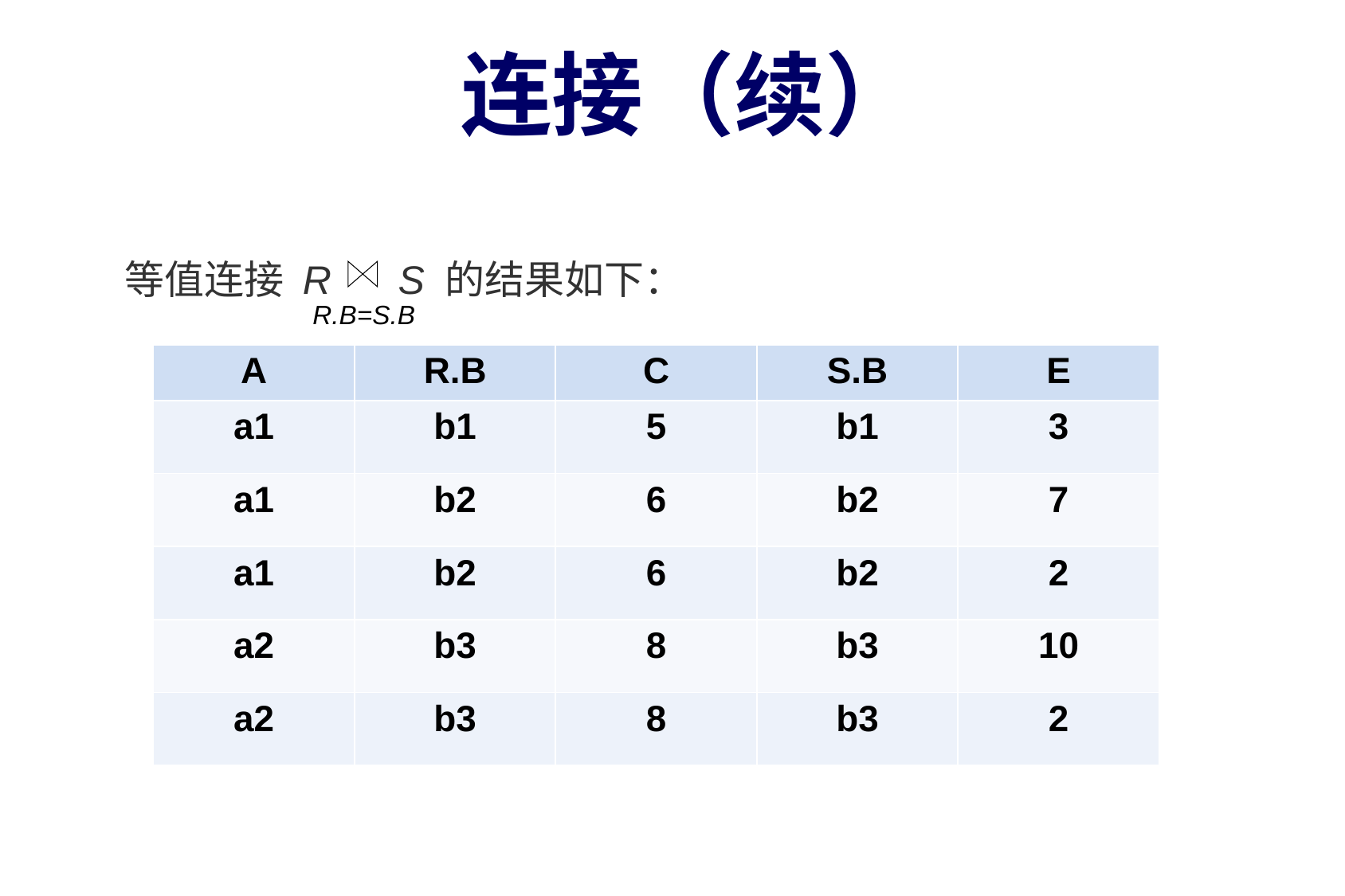

# 连接（续）

R.B=S.B
   等值连接 R      S 的结果如下：
| A | R.B | C | S.B | E |
| --- | --- | --- | --- | --- |
| a1 | b1 | 5 | b1 | 3 |
| a1 | b2 | 6 | b2 | 7 |
| a1 | b2 | 6 | b2 | 2 |
| a2 | b3 | 8 | b3 | 10 |
| a2 | b3 | 8 | b3 | 2 |